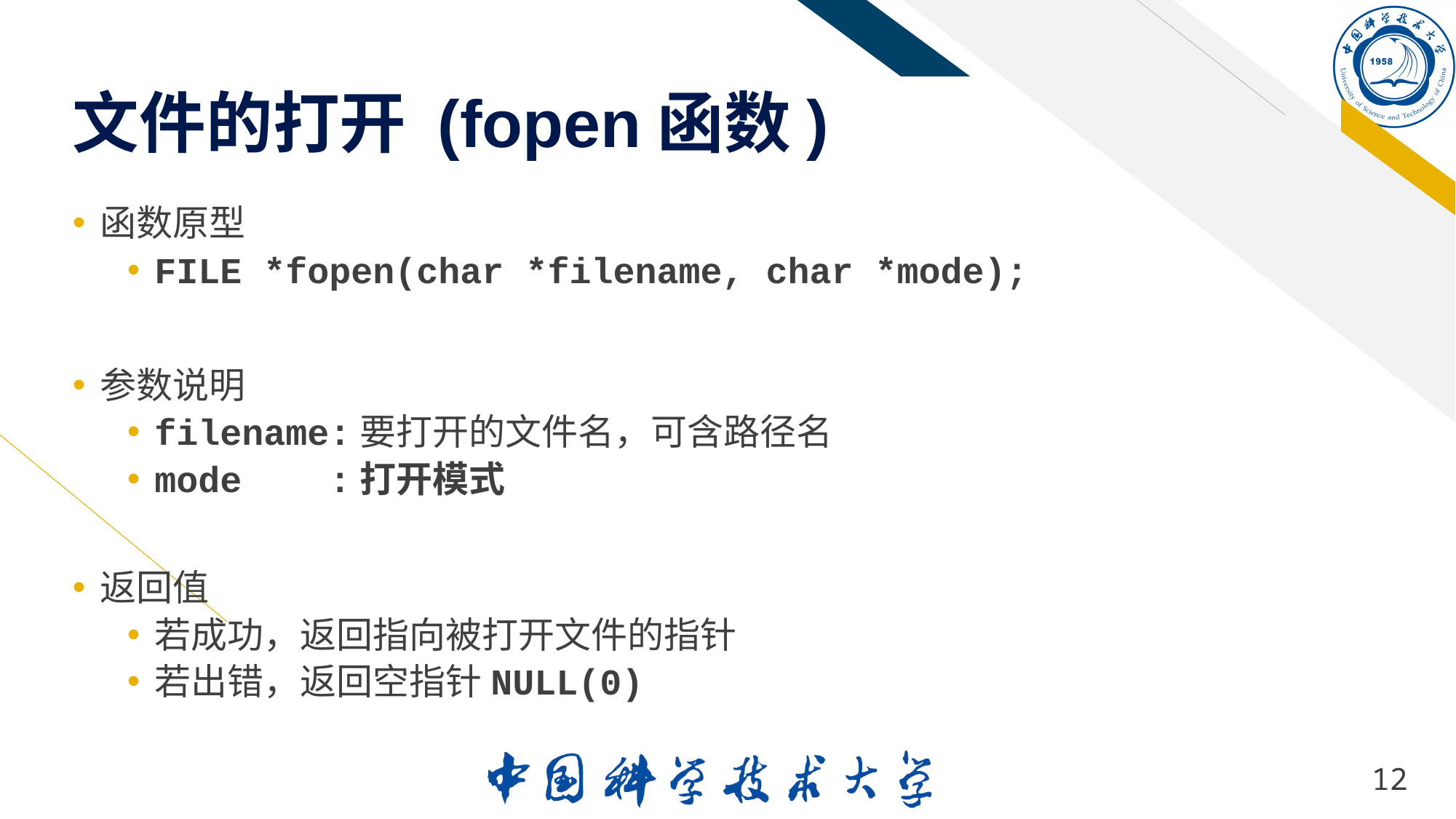

# 文件的打开 (fopen函数)
函数原型
FILE *fopen(char *filename, char *mode);

参数说明
filename:要打开的文件名，可含路径名
mode    :打开模式

返回值
若成功，返回指向被打开文件的指针
若出错，返回空指针NULL(0)
12